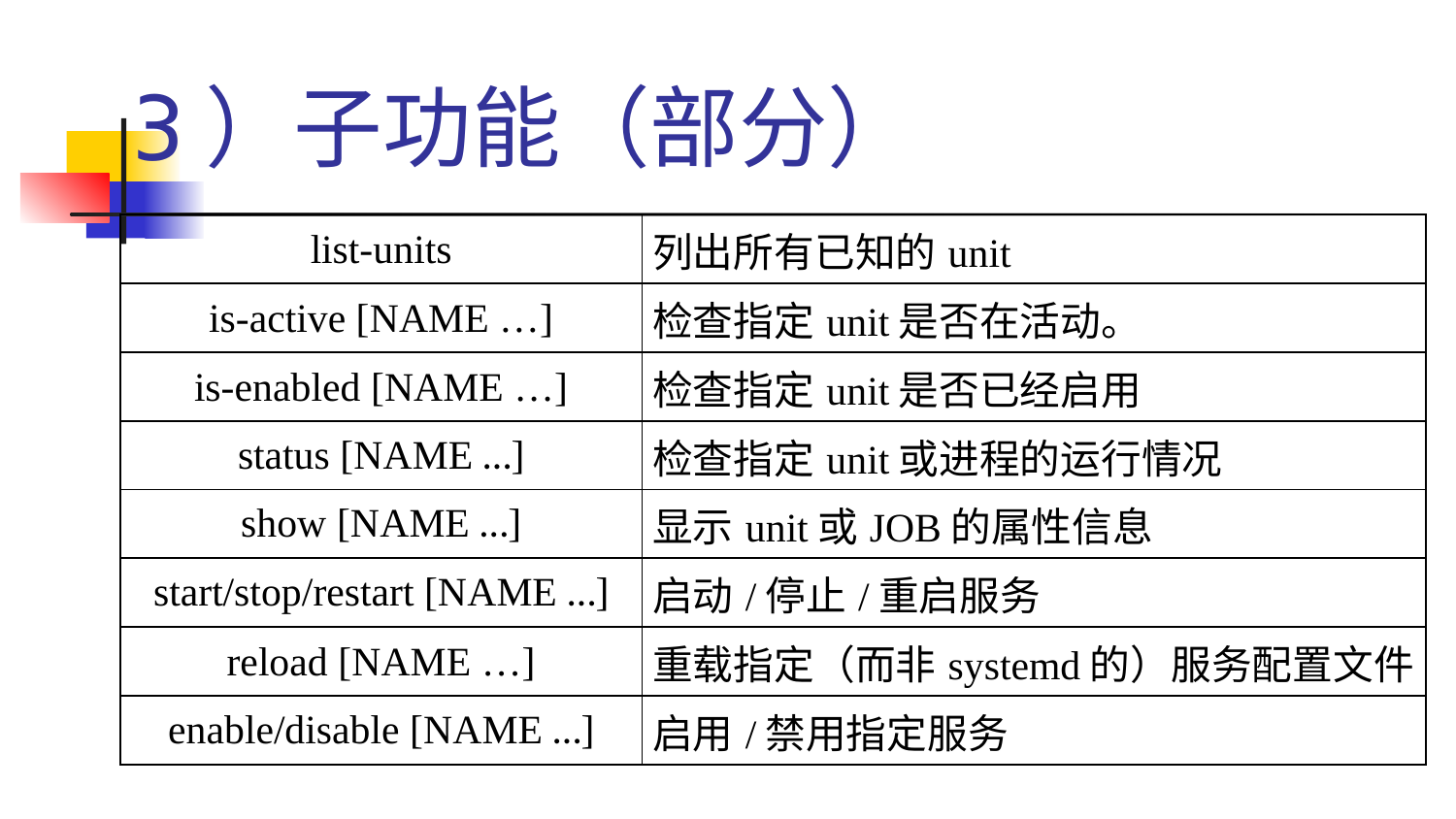

# 3）子功能（部分）
| list-units | 列出所有已知的unit |
| --- | --- |
| is-active [NAME …] | 检查指定unit是否在活动。 |
| is-enabled [NAME …] | 检查指定unit是否已经启用 |
| status [NAME …] | 检查指定unit或进程的运行情况 |
| show [NAME …] | 显示unit或JOB的属性信息 |
| start/stop/restart [NAME …] | 启动/停止/重启服务 |
| reload [NAME …] | 重载指定（而非systemd的）服务配置文件 |
| enable/disable [NAME …] | 启用/禁用指定服务 |